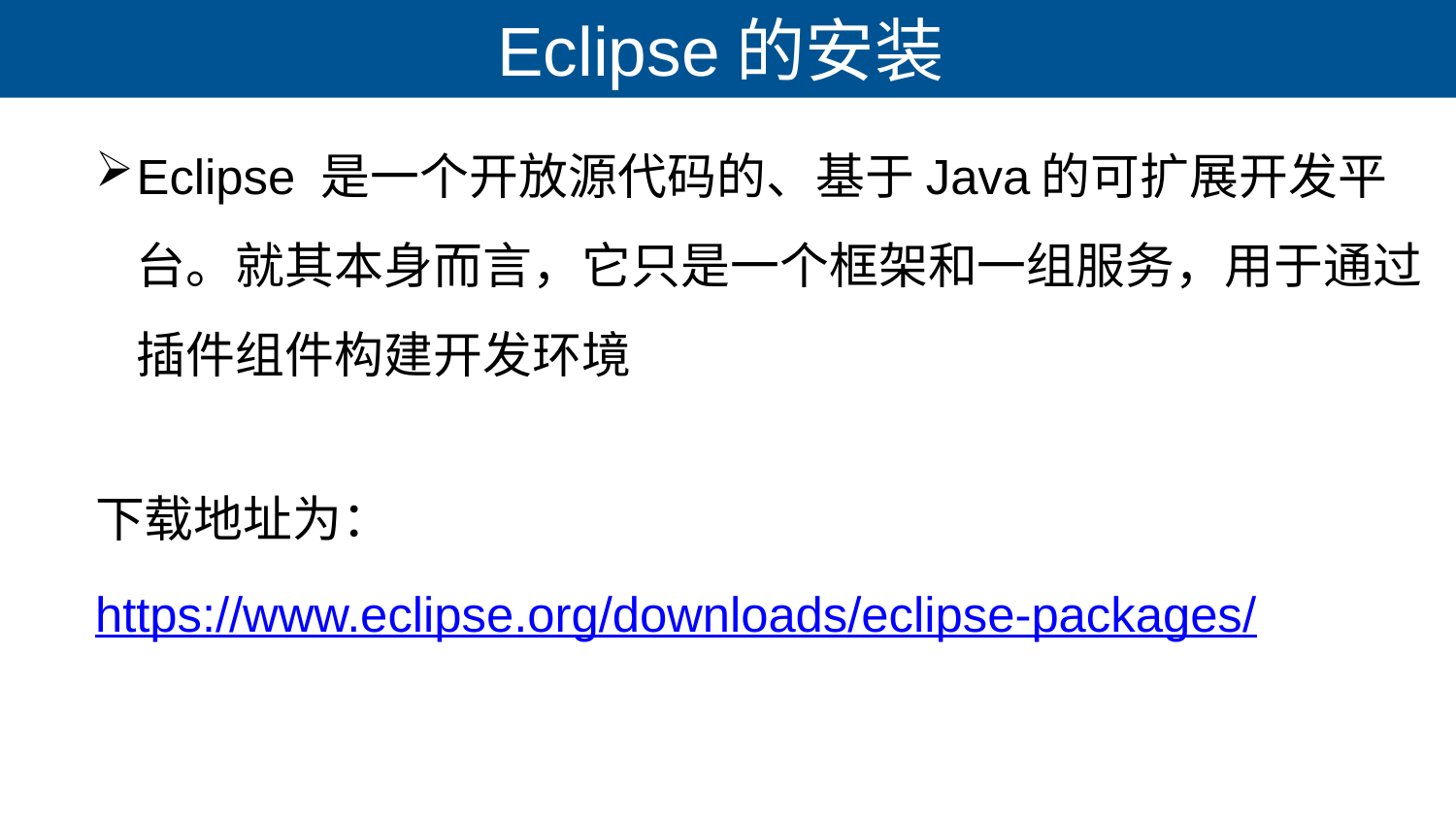

# Eclipse的安装
Eclipse 是一个开放源代码的、基于Java的可扩展开发平台。就其本身而言，它只是一个框架和一组服务，用于通过插件组件构建开发环境

下载地址为：
https://www.eclipse.org/downloads/eclipse-packages/